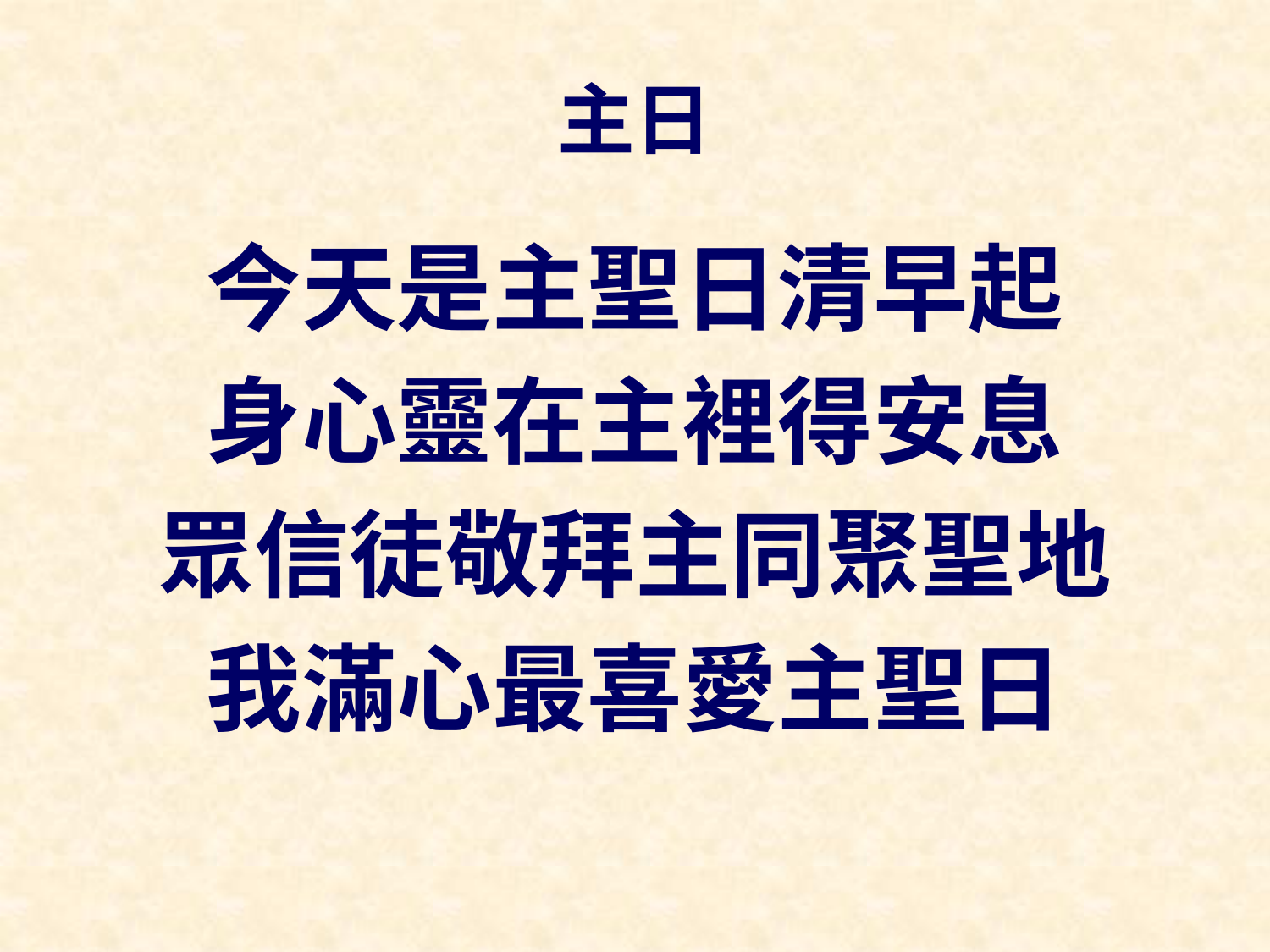

# 主日
今天是主聖日清早起
身心靈在主裡得安息
眾信徒敬拜主同聚聖地
我滿心最喜愛主聖日